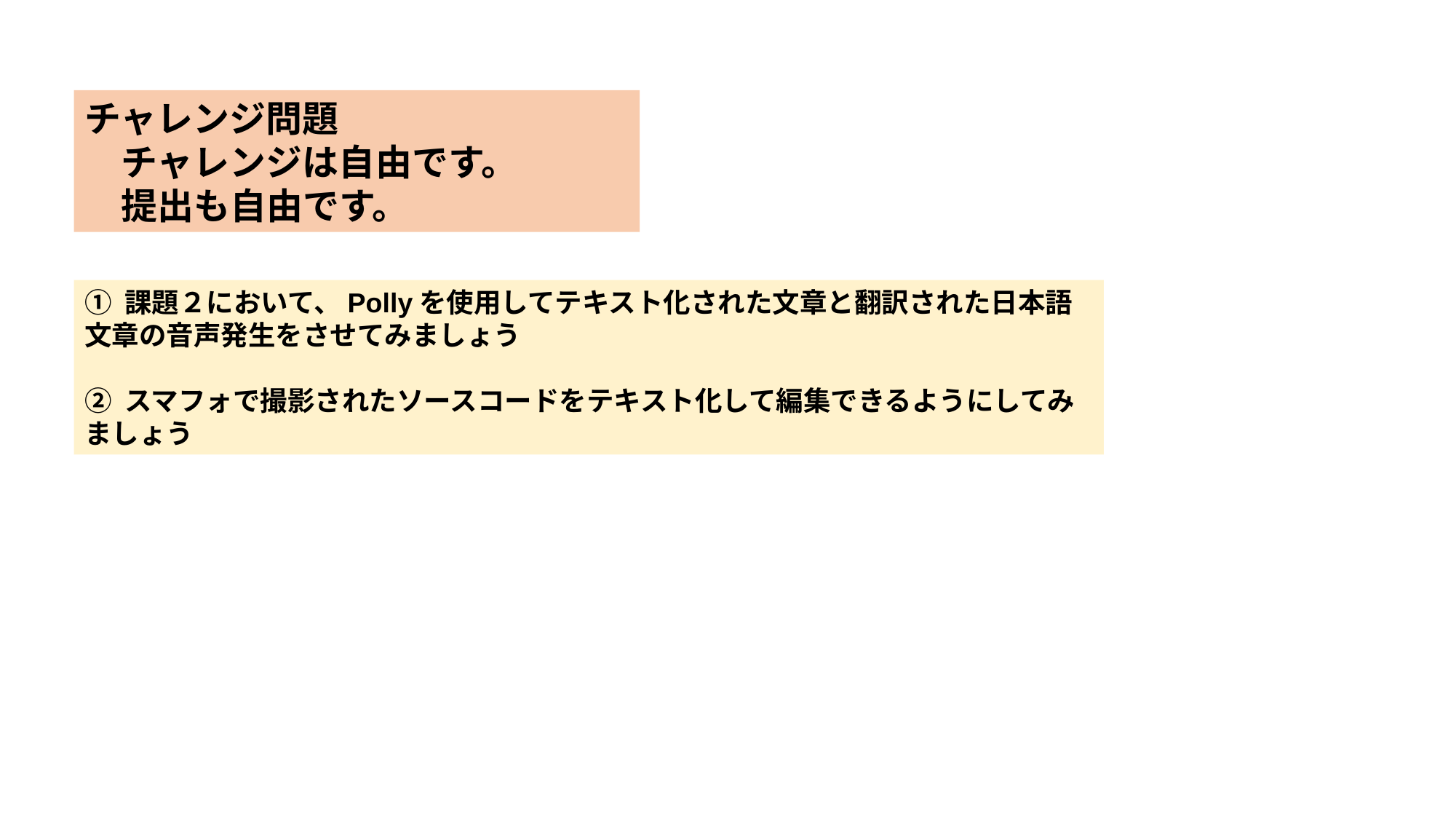

チャレンジ問題
　チャレンジは自由です。
　提出も自由です。
① 課題２において、Pollyを使用してテキスト化された文章と翻訳された日本語文章の音声発生をさせてみましょう

② スマフォで撮影されたソースコードをテキスト化して編集できるようにしてみましょう